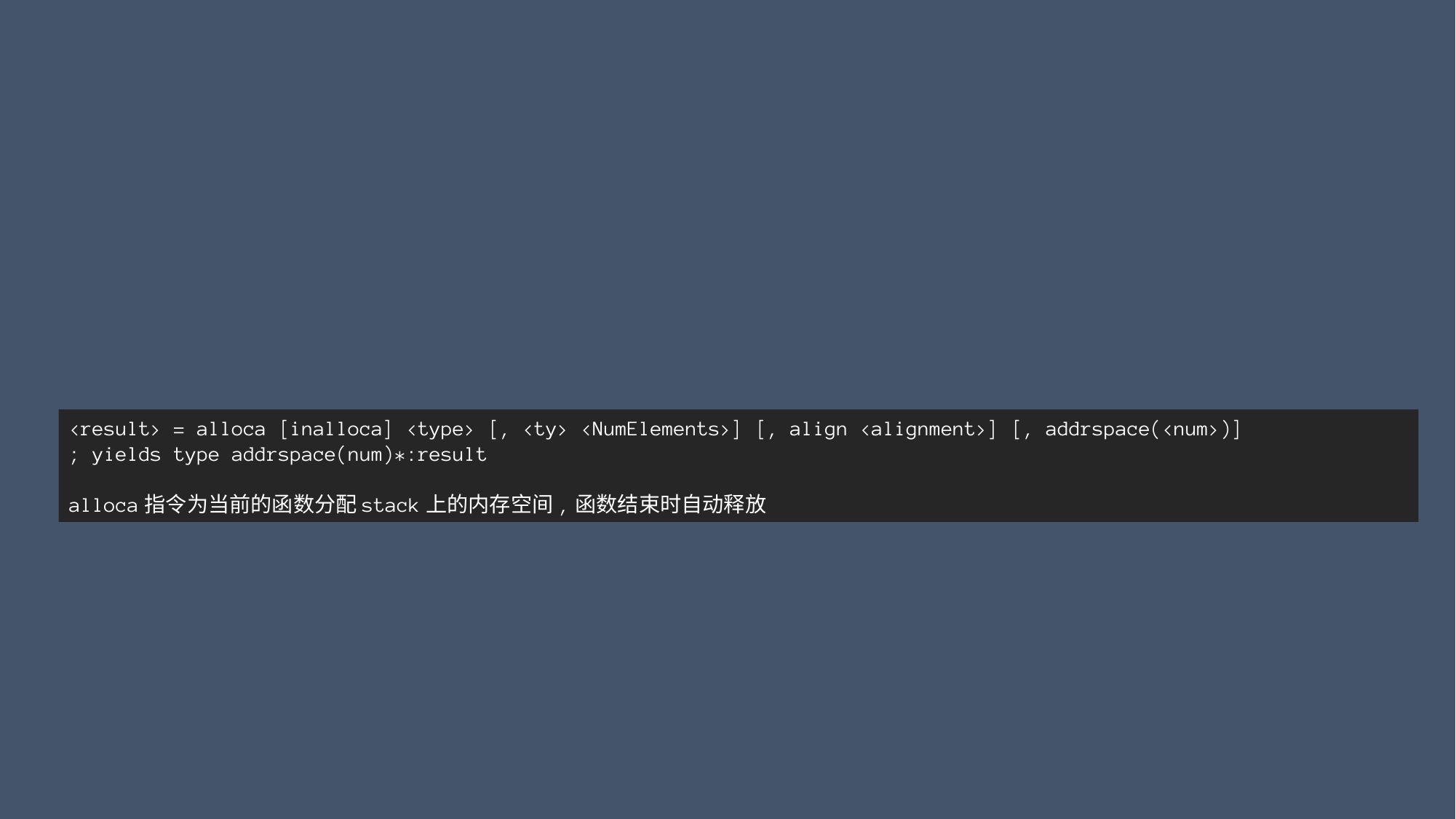

<result> = alloca [inalloca] <type> [, <ty> <NumElements>] [, align <alignment>] [, addrspace(<num>)]
; yields type addrspace(num)*:result

alloca指令为当前的函数分配stack上的内存空间,函数结束时自动释放